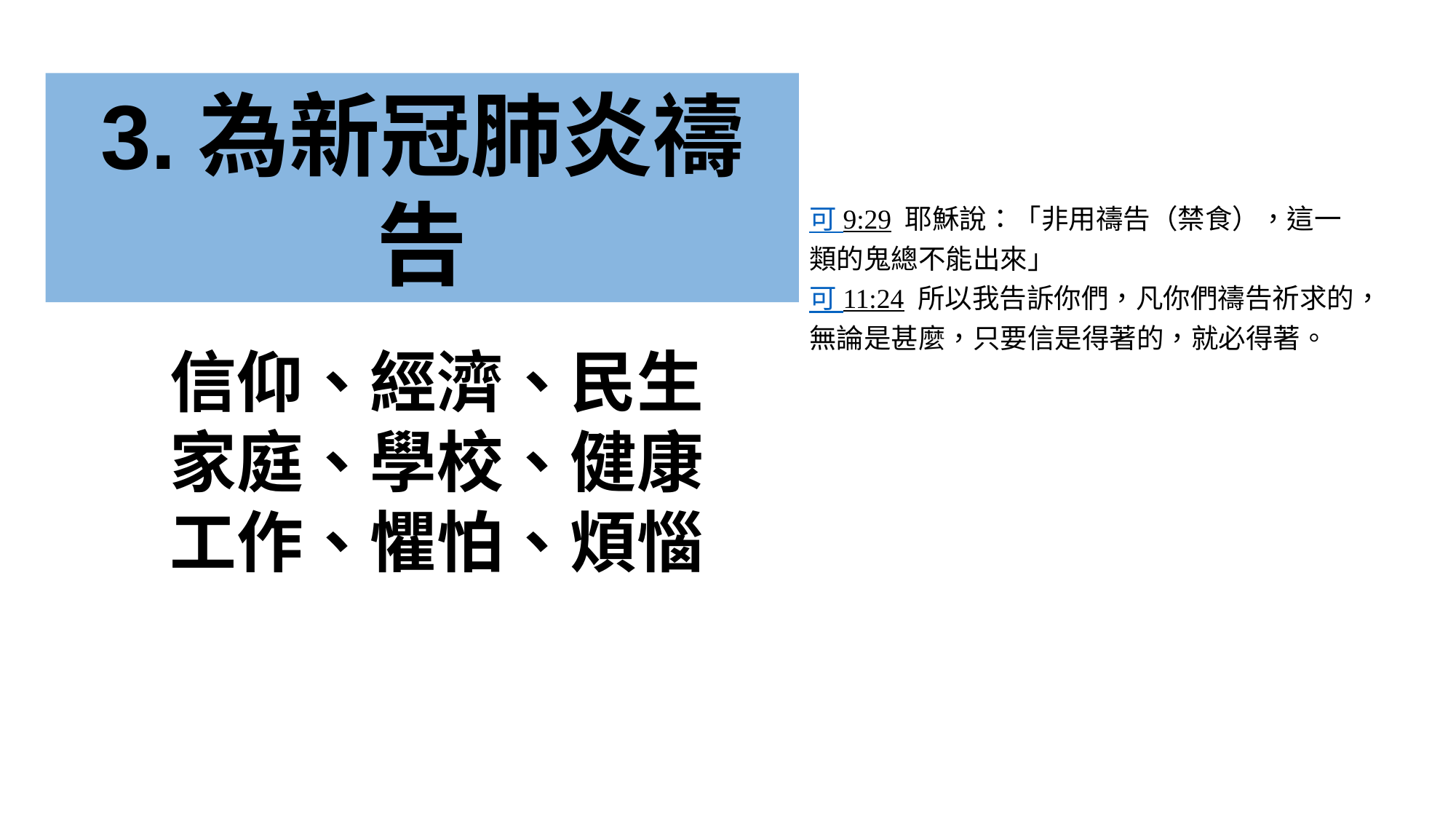

3.為新冠肺炎禱告
可 9:29 耶穌說：「非用禱告（禁食），這一類的鬼總不能出來」
可 11:24 所以我告訴你們，凡你們禱告祈求的，無論是甚麼，只要信是得著的，就必得著。
信仰、經濟、民生
家庭、學校、健康
工作、懼怕、煩惱